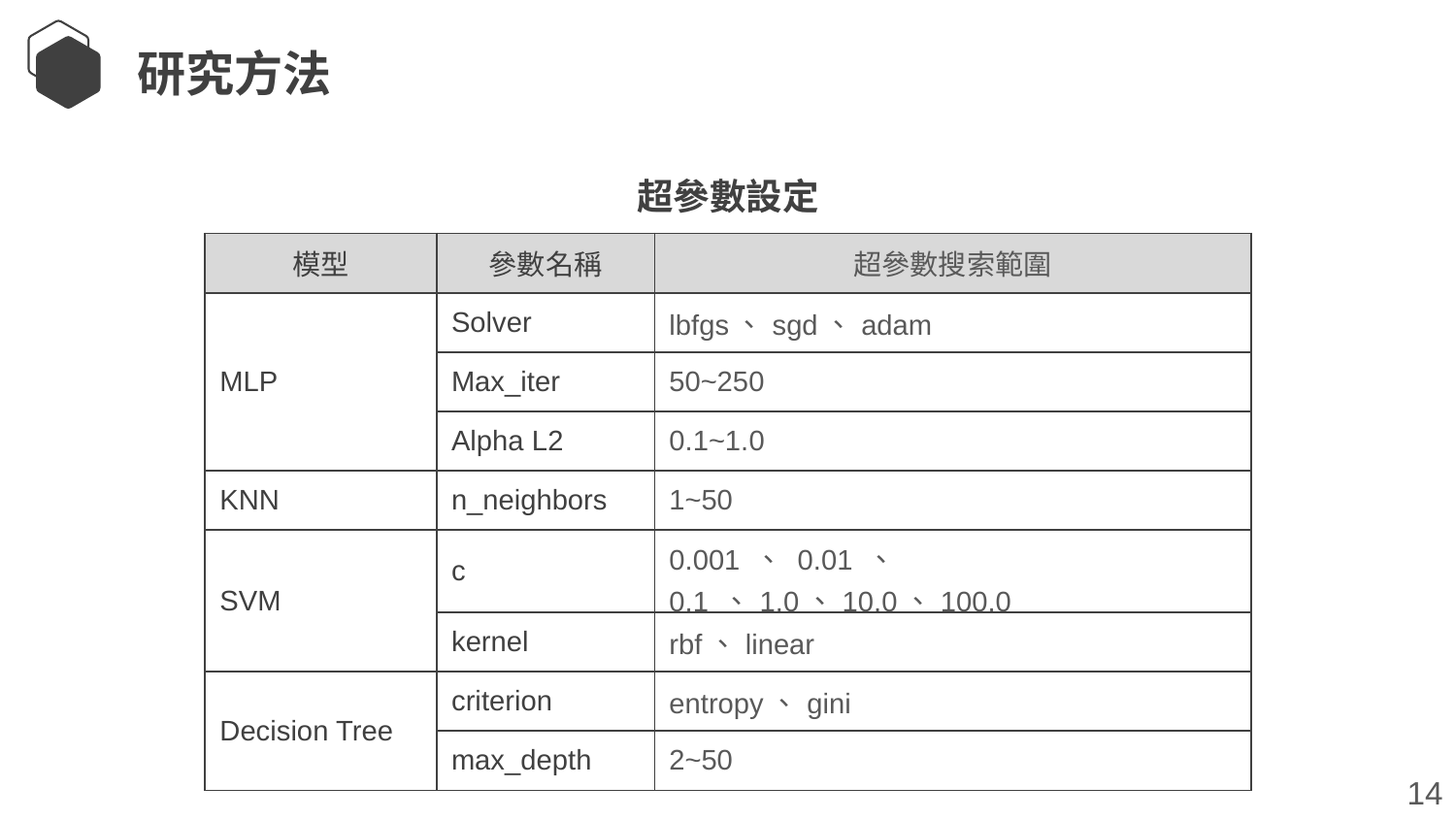

研究方法
超參數設定
| 模型 | 參數名稱 | 超參數搜索範圍 |
| --- | --- | --- |
| MLP | Solver | lbfgs、sgd、adam |
|  | Max\_iter | 50~250 |
|  | Alpha L2 | 0.1~1.0 |
| KNN | n\_neighbors | 1~50 |
| SVM | c | 0.001 、 0.01 、 0.1 、1.0、10.0、100.0 |
|  | kernel | rbf、linear |
| Decision Tree | criterion | entropy、gini |
|  | max\_depth | 2~50 |
14